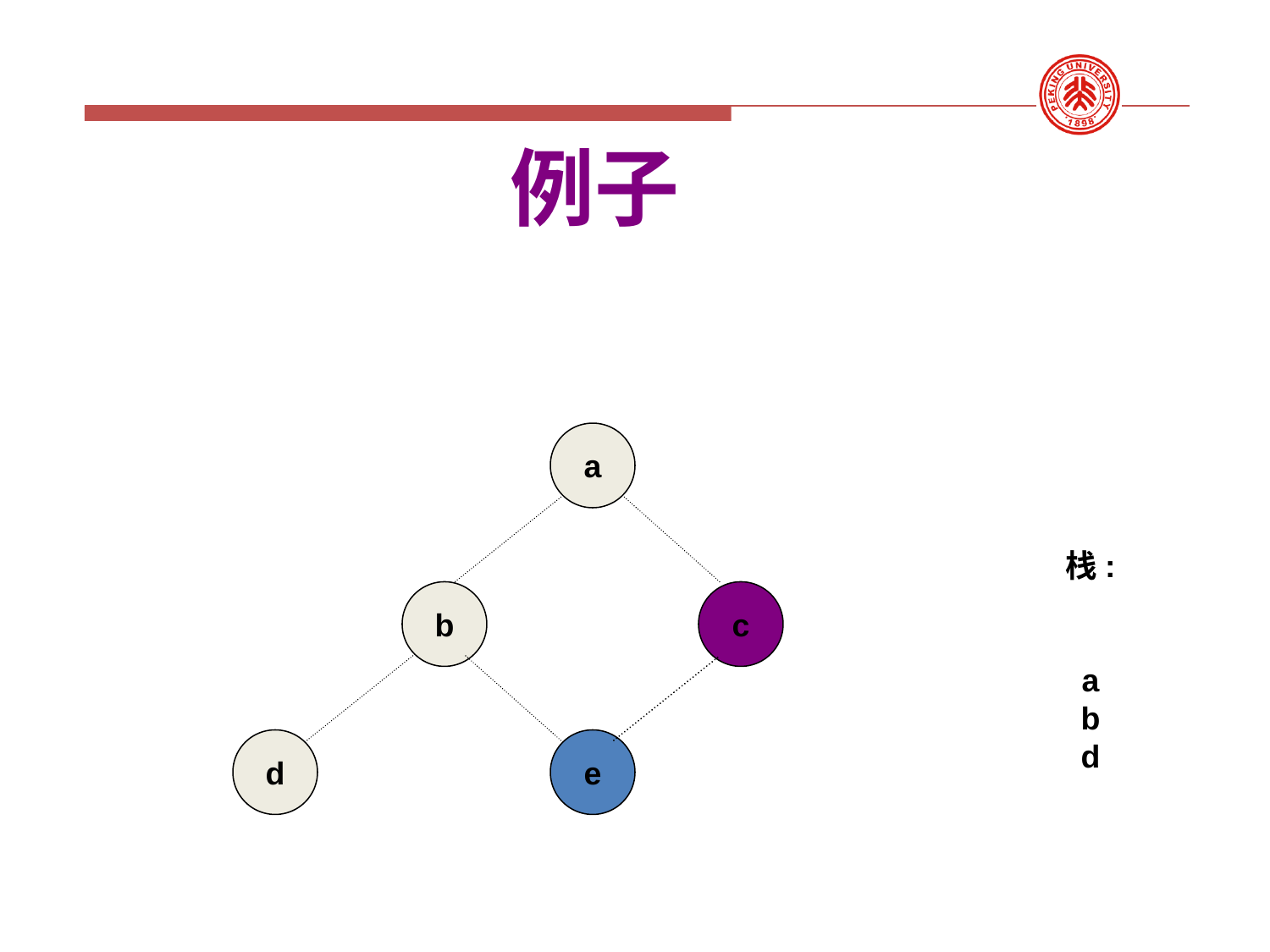

例子
a

栈:

a
b
d

b
c

d
e